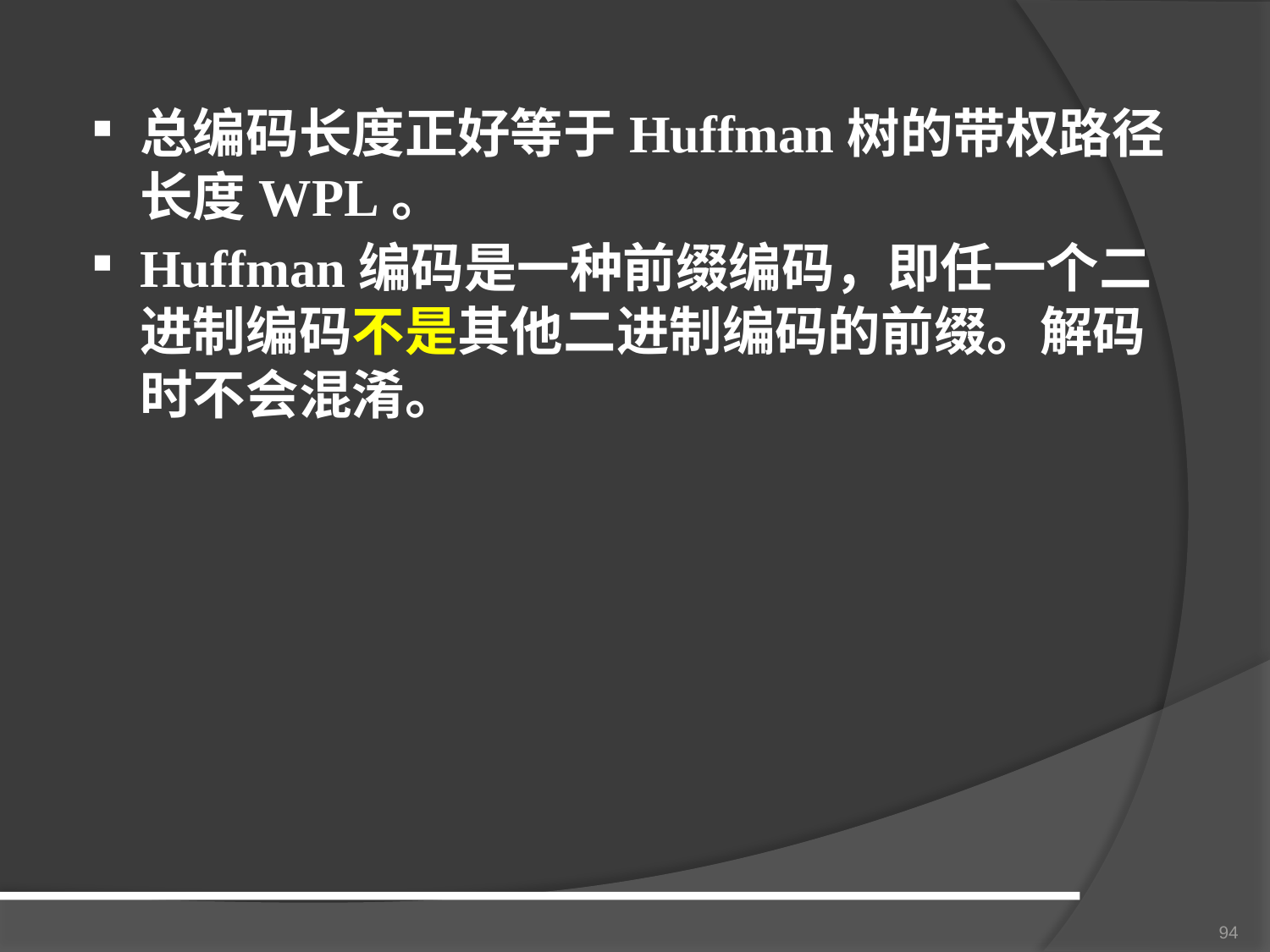

总编码长度正好等于Huffman树的带权路径长度WPL。
Huffman编码是一种前缀编码，即任一个二进制编码不是其他二进制编码的前缀。解码时不会混淆。
94